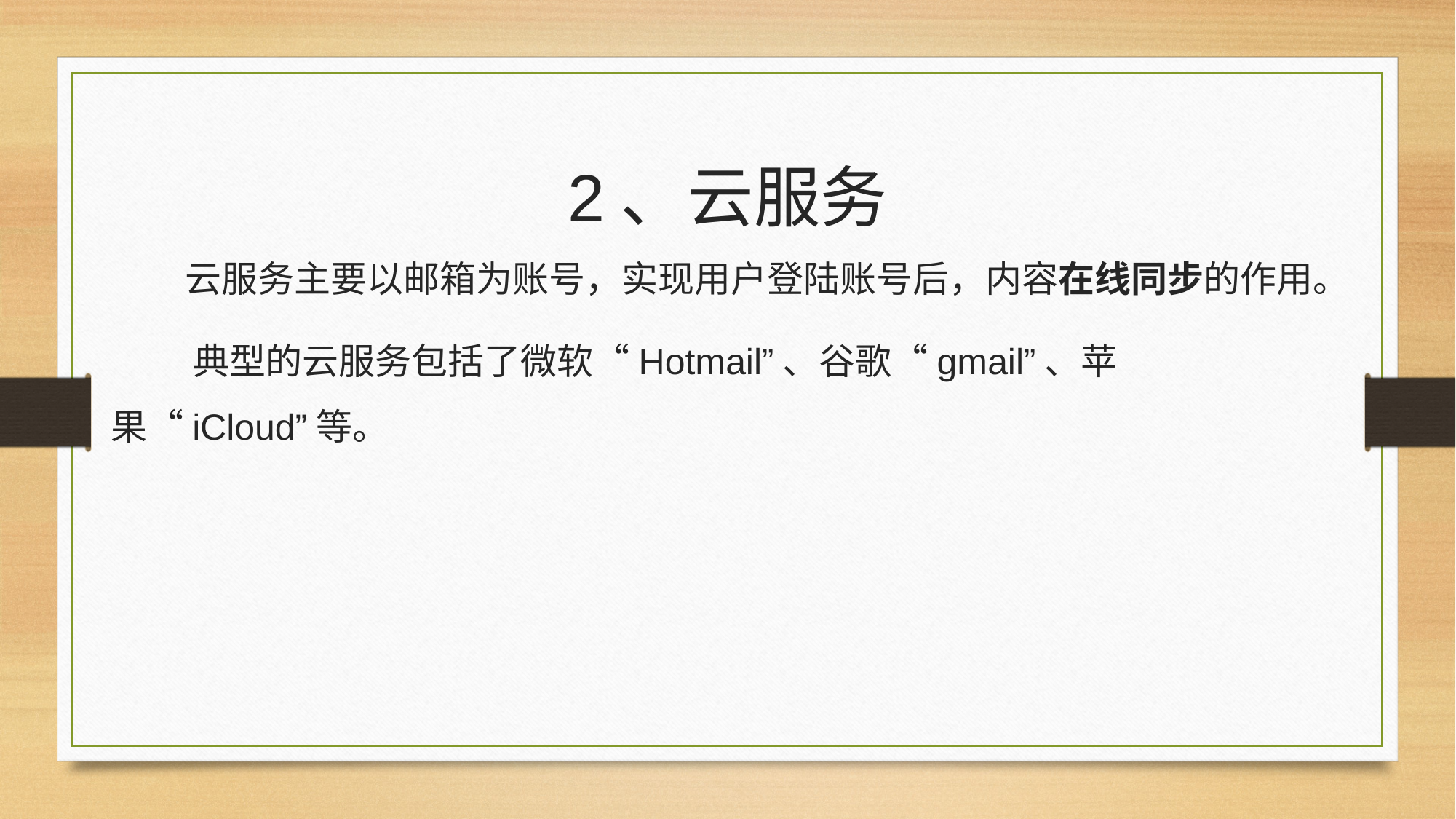

# 2、云服务

        云服务主要以邮箱为账号，实现用户登陆账号后，内容在线同步的作用。
         典型的云服务包括了微软“Hotmail”、谷歌“gmail”、苹果“iCloud”等。